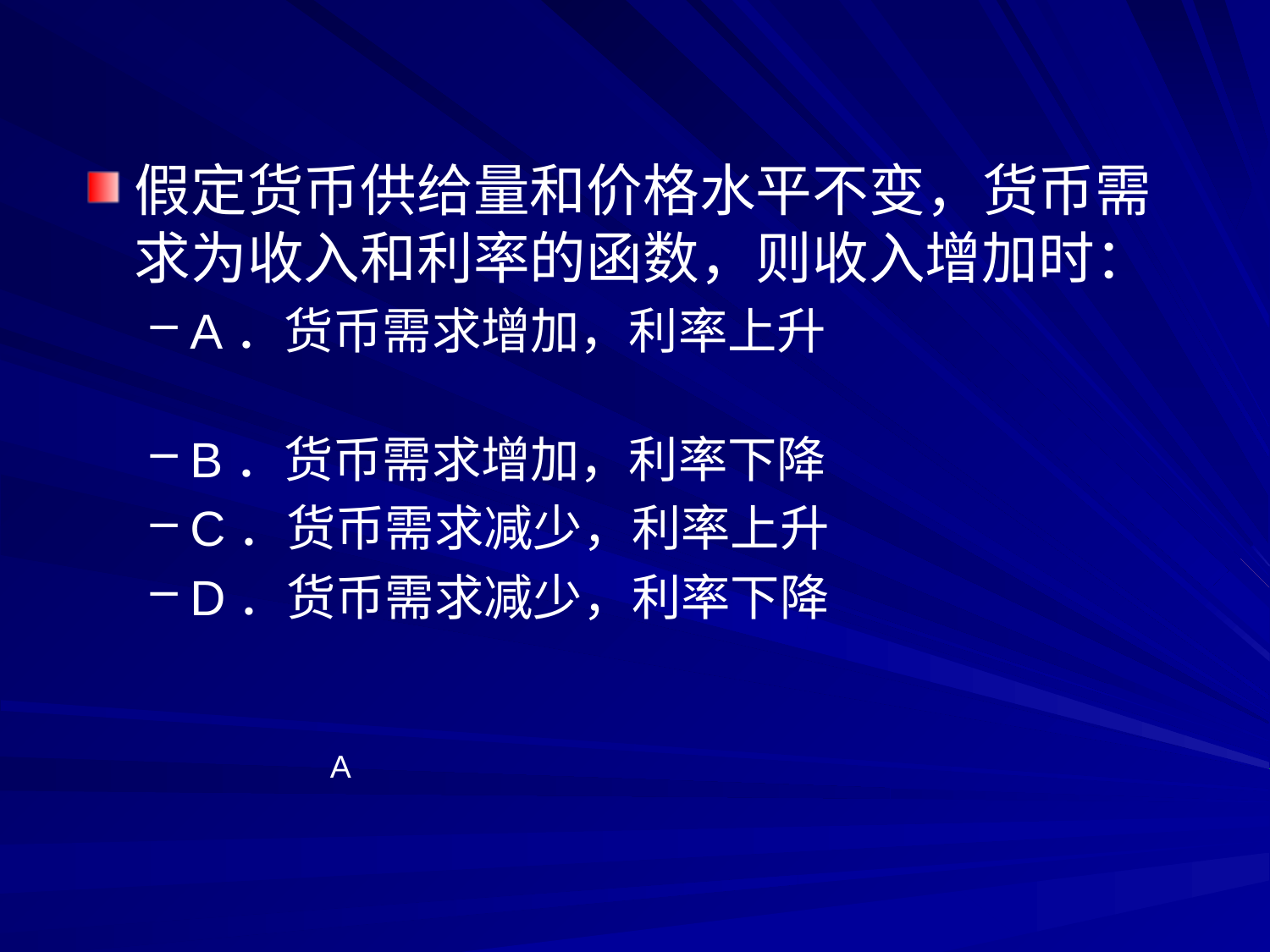

假定货币供给量和价格水平不变，货币需求为收入和利率的函数，则收入增加时：
A．货币需求增加，利率上升
B．货币需求增加，利率下降
C．货币需求减少，利率上升
D．货币需求减少，利率下降
A